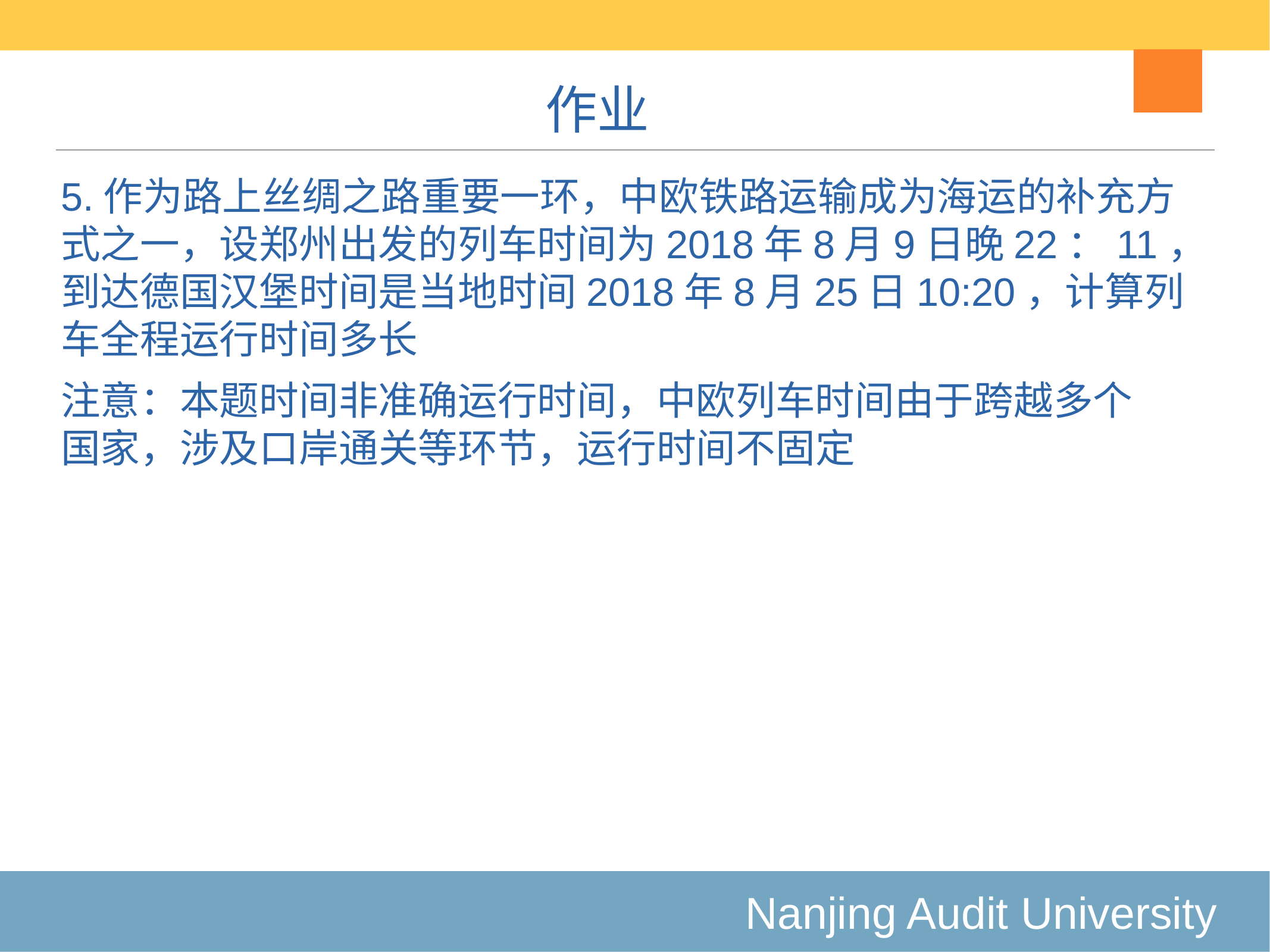

# 作业
5.作为路上丝绸之路重要一环，中欧铁路运输成为海运的补充方式之一，设郑州出发的列车时间为2018年8月9日晚22：11，到达德国汉堡时间是当地时间2018年8月25日10:20，计算列车全程运行时间多长
注意：本题时间非准确运行时间，中欧列车时间由于跨越多个国家，涉及口岸通关等环节，运行时间不固定